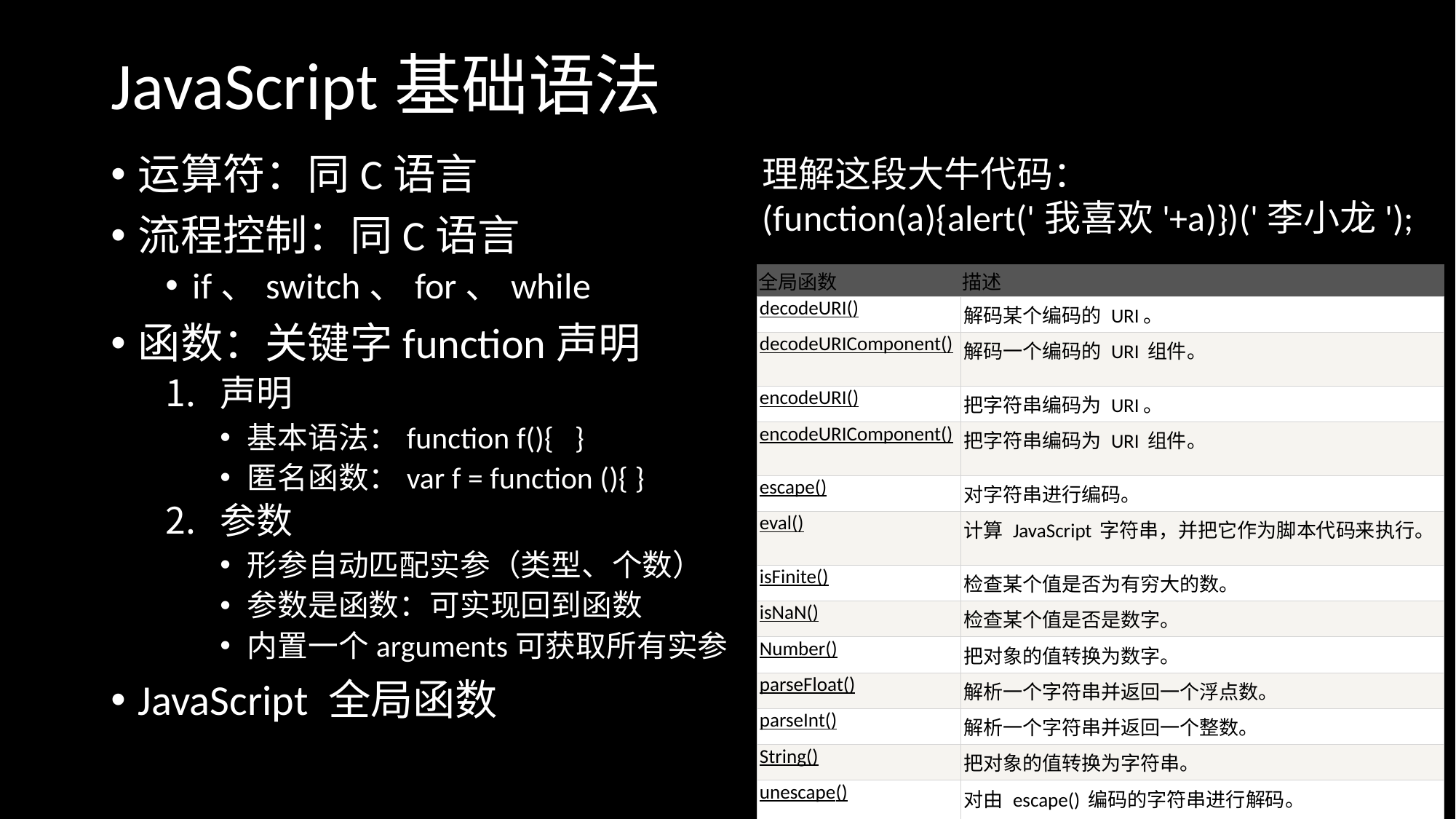

# JavaScript基础语法
理解这段大牛代码：
(function(a){alert('我喜欢'+a)})('李小龙');
运算符：同C语言
流程控制：同C语言
if、switch、for、while
函数：关键字function声明
声明
基本语法：function f(){   }
匿名函数：var f = function (){ }
参数
形参自动匹配实参（类型、个数）
参数是函数：可实现回到函数
内置一个arguments可获取所有实参
JavaScript 全局函数

| 全局函数 | 描述 |
| --- | --- |
| decodeURI() | 解码某个编码的 URI。 |
| decodeURIComponent() | 解码一个编码的 URI 组件。 |
| encodeURI() | 把字符串编码为 URI。 |
| encodeURIComponent() | 把字符串编码为 URI 组件。 |
| escape() | 对字符串进行编码。 |
| eval() | 计算 JavaScript 字符串，并把它作为脚本代码来执行。 |
| isFinite() | 检查某个值是否为有穷大的数。 |
| isNaN() | 检查某个值是否是数字。 |
| Number() | 把对象的值转换为数字。 |
| parseFloat() | 解析一个字符串并返回一个浮点数。 |
| parseInt() | 解析一个字符串并返回一个整数。 |
| String() | 把对象的值转换为字符串。 |
| unescape() | 对由 escape() 编码的字符串进行解码。 |